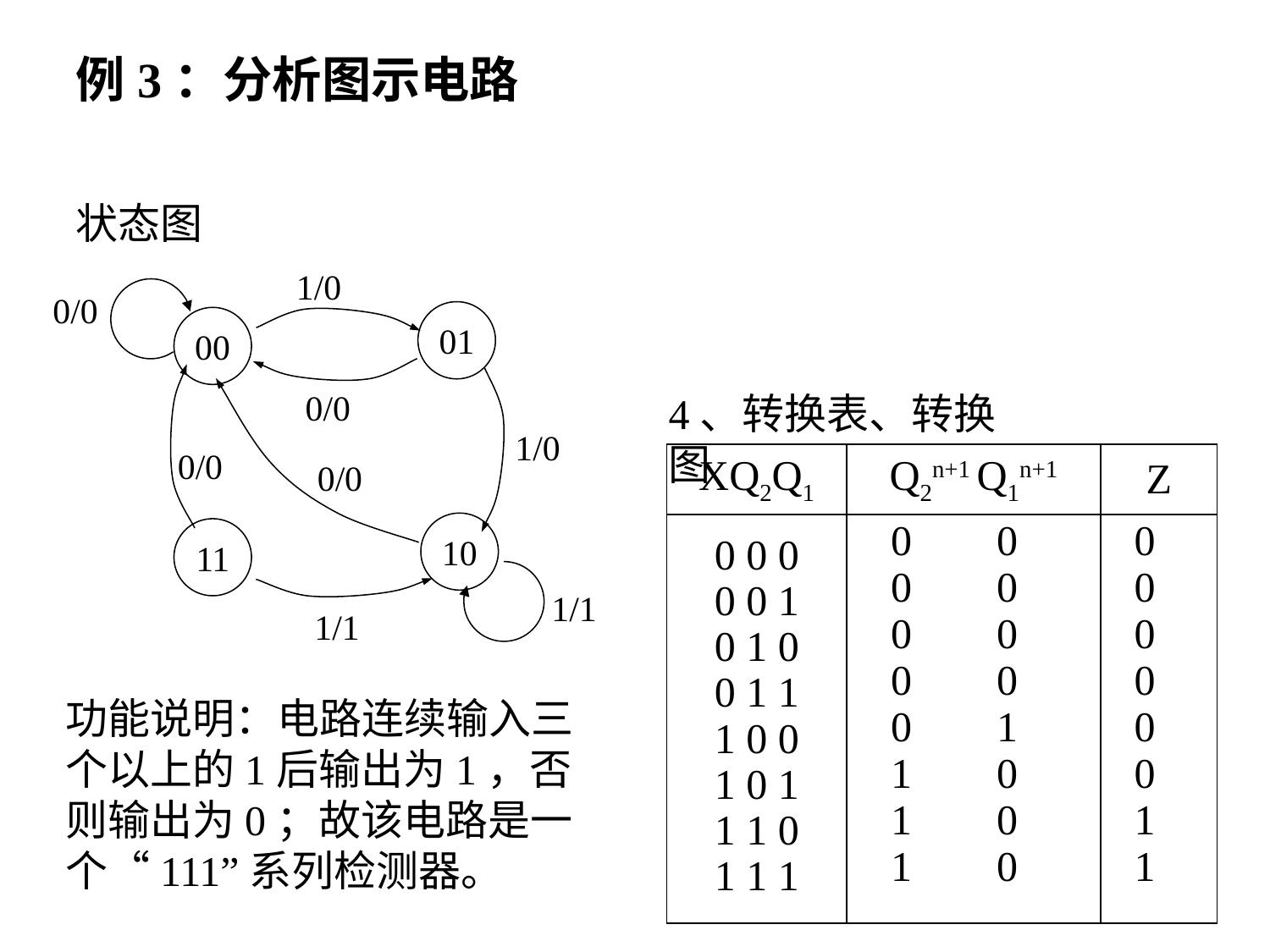

例3：分析图示电路
状态图
1/0

01
00

10
11

0/0
0/0
1/0
0/0
0/0
1/1
1/1
4、转换表、转换图
| XQ2Q1 | Q2n+1 Q1n+1 | Z |
| --- | --- | --- |
| 0 0 0 0 0 1 0 1 0 0 1 1 1 0 0 1 0 1 1 1 0 1 1 1 |  |  |
0        0           0
0        0           0
0        0           0
0        0           0
0        1           0
1        0           0
1        0           1
1        0           1
功能说明：电路连续输入三个以上的1后输出为1，否则输出为0；故该电路是一个“111”系列检测器。